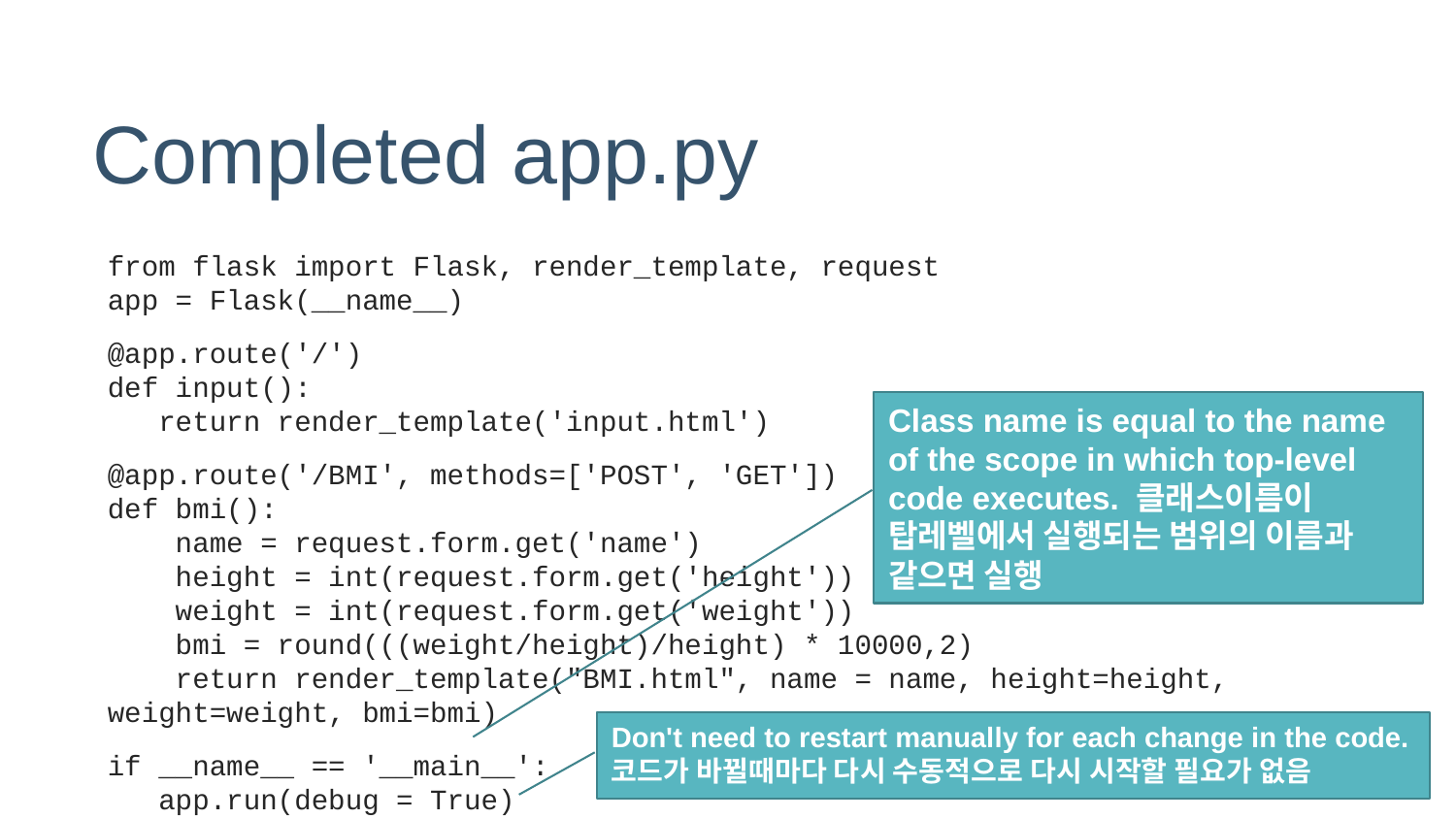

# Completed app.py
from flask import Flask, render_template, request
app = Flask(__name__)
@app.route('/')
def input():
   return render_template('input.html')
@app.route('/BMI', methods=['POST', 'GET'])
def bmi():
    name = request.form.get('name')
    height = int(request.form.get('height'))
    weight = int(request.form.get('weight'))
    bmi = round(((weight/height)/height) * 10000,2)
    return render_template("BMI.html", name = name, height=height, weight=weight, bmi=bmi)
if __name__ == '__main__':
   app.run(debug = True)
Class name is equal to the name of the scope in which top-level code executes. 클래스이름이 탑레벨에서 실행되는 범위의 이름과 같으면 실행
Don't need to restart manually for each change in the code. 코드가 바뀔때마다 다시 수동적으로 다시 시작할 필요가 없음